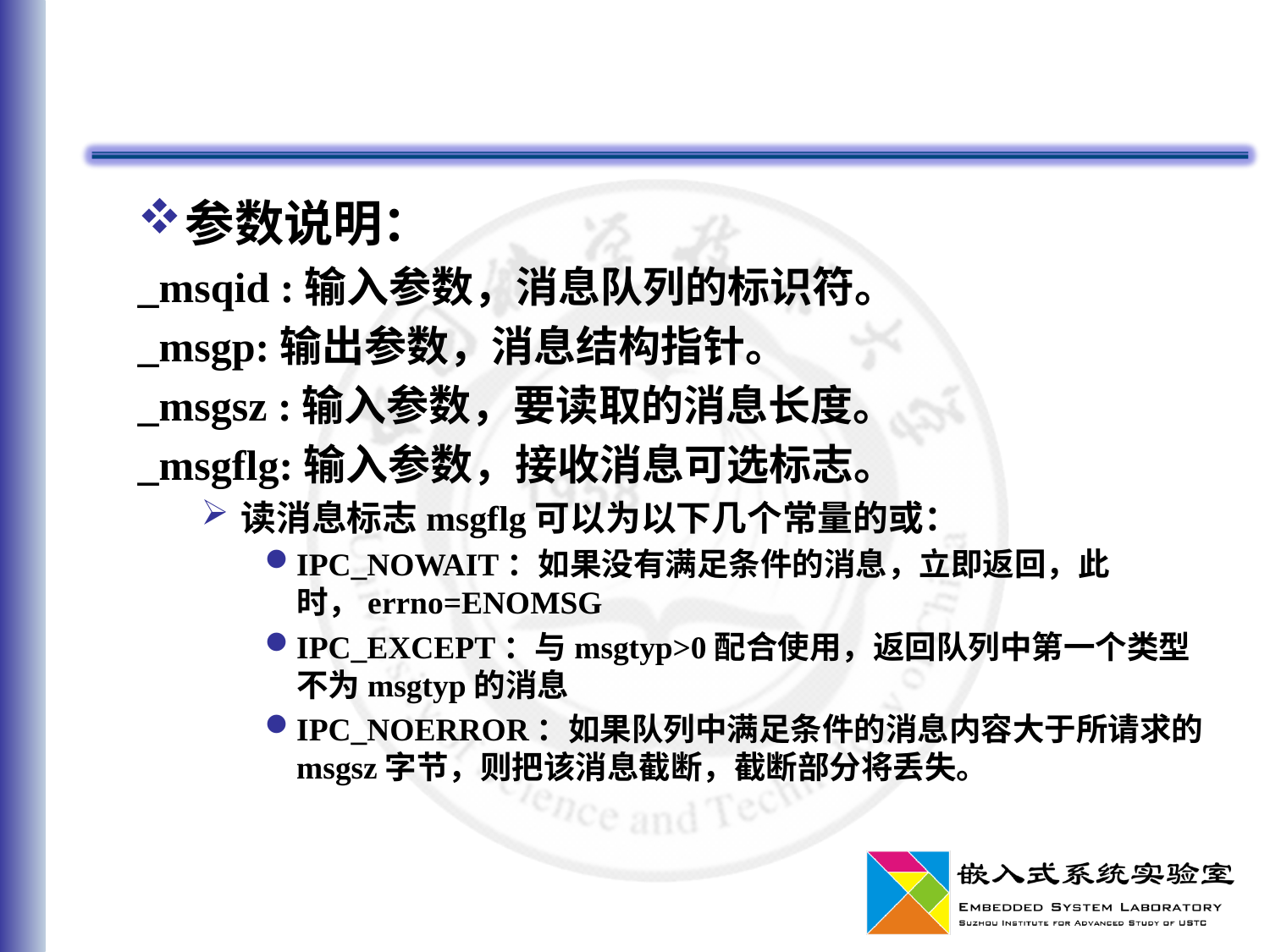

#
参数说明：
_msqid :输入参数，消息队列的标识符。
_msgp:输出参数，消息结构指针。
_msgsz :输入参数，要读取的消息长度。
_msgflg:输入参数，接收消息可选标志。
读消息标志msgflg可以为以下几个常量的或：
IPC_NOWAIT：如果没有满足条件的消息，立即返回，此时，errno=ENOMSG
IPC_EXCEPT：与msgtyp>0配合使用，返回队列中第一个类型不为msgtyp的消息
IPC_NOERROR：如果队列中满足条件的消息内容大于所请求的msgsz字节，则把该消息截断，截断部分将丢失。